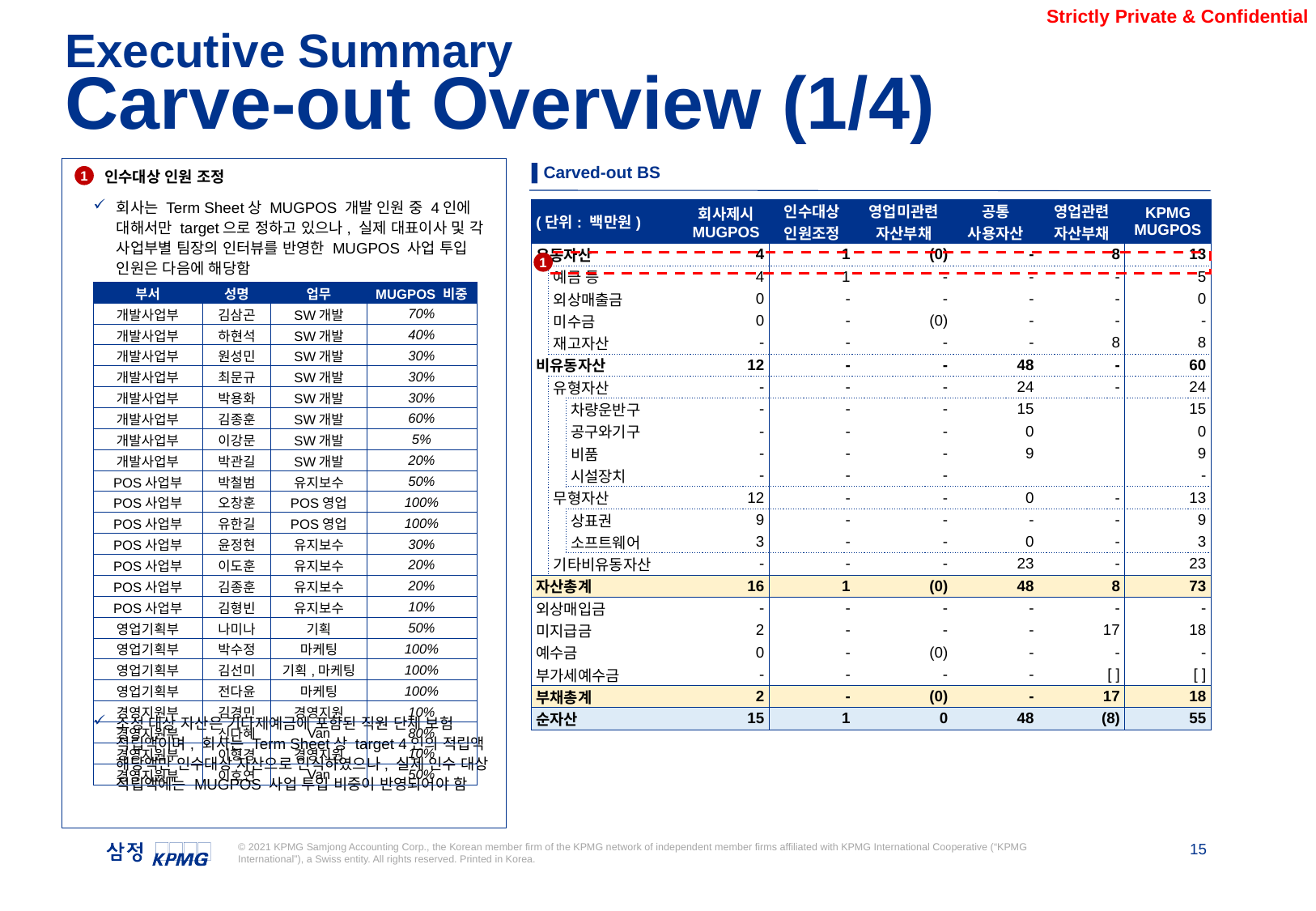

Executive Summary
Carve-out Overview (1/4)
▌Carved-out BS

인수대상 인원 조정
회사는 Term Sheet상 MUGPOS 개발 인원 중 4인에 대해서만 target으로 정하고 있으나, 실제 대표이사 및 각 사업부별 팀장의 인터뷰를 반영한 MUGPOS 사업 투입 인원은 다음에 해당함

조정 대상 자산은 기타제예금에 포함된 직원 단체 보험 적립액이며, 회사는 Term Sheet상 target 4인의 적립액 해당액만 인수대상 자산으로 인식하였으나, 실제 인수 대상 적립액에는 MUGPOS 사업 투입 비중이 반영되어야 함
1
| (단위: 백만원) |  |  | 회사제시 MUGPOS | 인수대상 인원조정 | 영업미관련 자산부채 | 공통 사용자산 | 영업관련 자산부채 | KPMG MUGPOS |
| --- | --- | --- | --- | --- | --- | --- | --- | --- |
| 유동자산 |  |  | 4 | 1 | (0) | - | 8 | 13 |
|  | 예금 등 |  | 4 | 1 | - | - | - | 5 |
|  | 외상매출금 |  | 0 | - | - | - | - | 0 |
|  | 미수금 |  | 0 | - | (0) | - | - | - |
|  | 재고자산 |  | - | - | - | - | 8 | 8 |
| 비유동자산 |  |  | 12 | - | - | 48 | - | 60 |
|  | 유형자산 |  | - | - | - | 24 | - | 24 |
|  |  | 차량운반구 | - | - | - | 15 |  | 15 |
|  |  | 공구와기구 | - | - | - | 0 |  | 0 |
|  |  | 비품 | - | - | - | 9 |  | 9 |
|  |  | 시설장치 | - | - | - |  |  | - |
|  | 무형자산 |  | 12 | - | - | 0 | - | 13 |
|  |  | 상표권 | 9 | - | - | - | - | 9 |
|  |  | 소프트웨어 | 3 | - | - | 0 | - | 3 |
|  | 기타비유동자산 |  | - | - | - | 23 | - | 23 |
| 자산총계 |  |  | 16 | 1 | (0) | 48 | 8 | 73 |
| 외상매입금 |  |  | - | - | - | - | - | - |
| 미지급금 |  |  | 2 | - | - | - | 17 | 18 |
| 예수금 |  |  | 0 | - | (0) | - | - | - |
| 부가세예수금 |  |  | - | - | - | - | [ ] | [ ] |
| 부채총계 |  |  | 2 | - | (0) | - | 17 | 18 |
| 순자산 |  |  | 15 | 1 | 0 | 48 | (8) | 55 |

1
| 부서 | 성명 | 업무 | MUGPOS 비중 |
| --- | --- | --- | --- |
| 개발사업부 | 김삼곤 | SW개발 | 70% |
| 개발사업부 | 하현석 | SW개발 | 40% |
| 개발사업부 | 원성민 | SW개발 | 30% |
| 개발사업부 | 최문규 | SW개발 | 30% |
| 개발사업부 | 박용화 | SW개발 | 30% |
| 개발사업부 | 김종훈 | SW개발 | 60% |
| 개발사업부 | 이강문 | SW개발 | 5% |
| 개발사업부 | 박관길 | SW개발 | 20% |
| POS사업부 | 박철범 | 유지보수 | 50% |
| POS사업부 | 오창훈 | POS영업 | 100% |
| POS사업부 | 유한길 | POS영업 | 100% |
| POS사업부 | 윤정현 | 유지보수 | 30% |
| POS사업부 | 이도훈 | 유지보수 | 20% |
| POS사업부 | 김종훈 | 유지보수 | 20% |
| POS사업부 | 김형빈 | 유지보수 | 10% |
| 영업기획부 | 나미나 | 기획 | 50% |
| 영업기획부 | 박수정 | 마케팅 | 100% |
| 영업기획부 | 김선미 | 기획,마케팅 | 100% |
| 영업기획부 | 전다윤 | 마케팅 | 100% |
| 경영지원부 | 김경민 | 경영지원 | 10% |
| 경영지원부 | 신다혜 | Van | 80% |
| 경영지원부 | 이형경 | 경영지원 | 10% |
| 경영지원부 | 이호연 | Van | 50% |